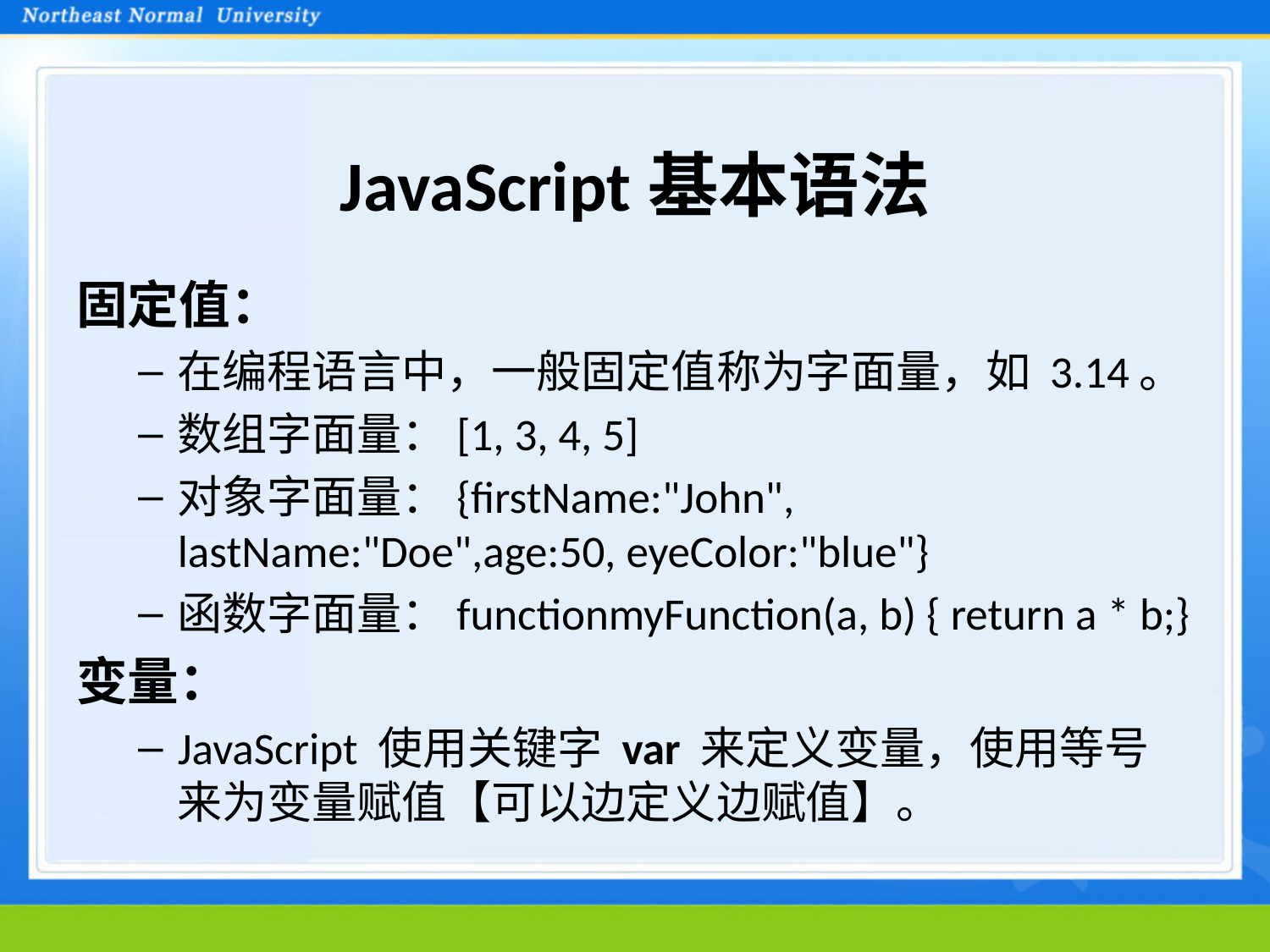

# JavaScript基本语法
固定值：
在编程语言中，一般固定值称为字面量，如 3.14。
数组字面量：[1, 3, 4, 5]
对象字面量：{firstName:"John", lastName:"Doe",age:50, eyeColor:"blue"}
函数字面量：functionmyFunction(a, b) { return a * b;}
变量：
JavaScript 使用关键字 var 来定义变量，使用等号来为变量赋值【可以边定义边赋值】。